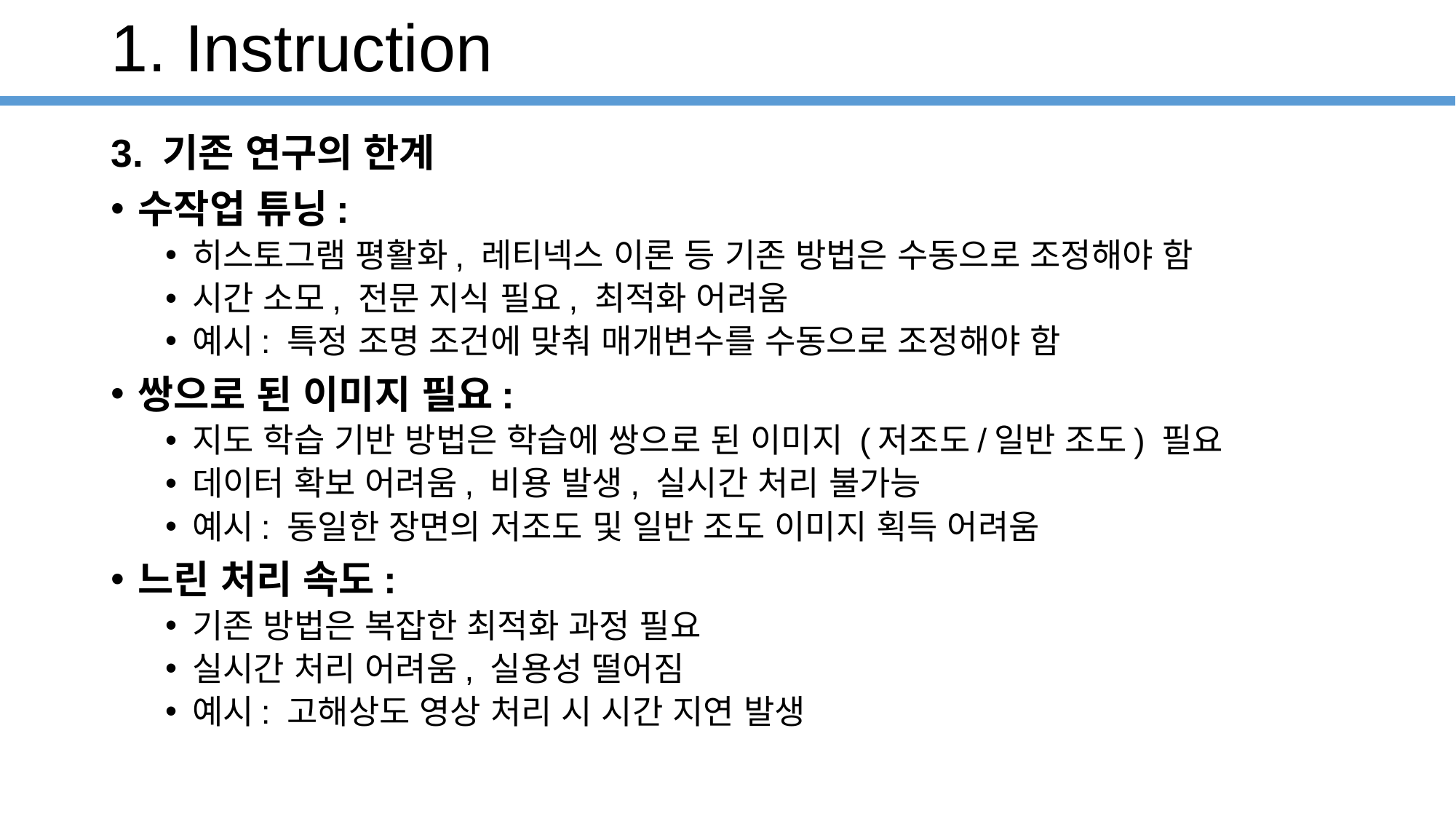

# 1. Instruction
3. 기존 연구의 한계
수작업 튜닝:
히스토그램 평활화, 레티넥스 이론 등 기존 방법은 수동으로 조정해야 함
시간 소모, 전문 지식 필요, 최적화 어려움
예시: 특정 조명 조건에 맞춰 매개변수를 수동으로 조정해야 함
쌍으로 된 이미지 필요:
지도 학습 기반 방법은 학습에 쌍으로 된 이미지 (저조도/일반 조도) 필요
데이터 확보 어려움, 비용 발생, 실시간 처리 불가능
예시: 동일한 장면의 저조도 및 일반 조도 이미지 획득 어려움
느린 처리 속도:
기존 방법은 복잡한 최적화 과정 필요
실시간 처리 어려움, 실용성 떨어짐
예시: 고해상도 영상 처리 시 시간 지연 발생